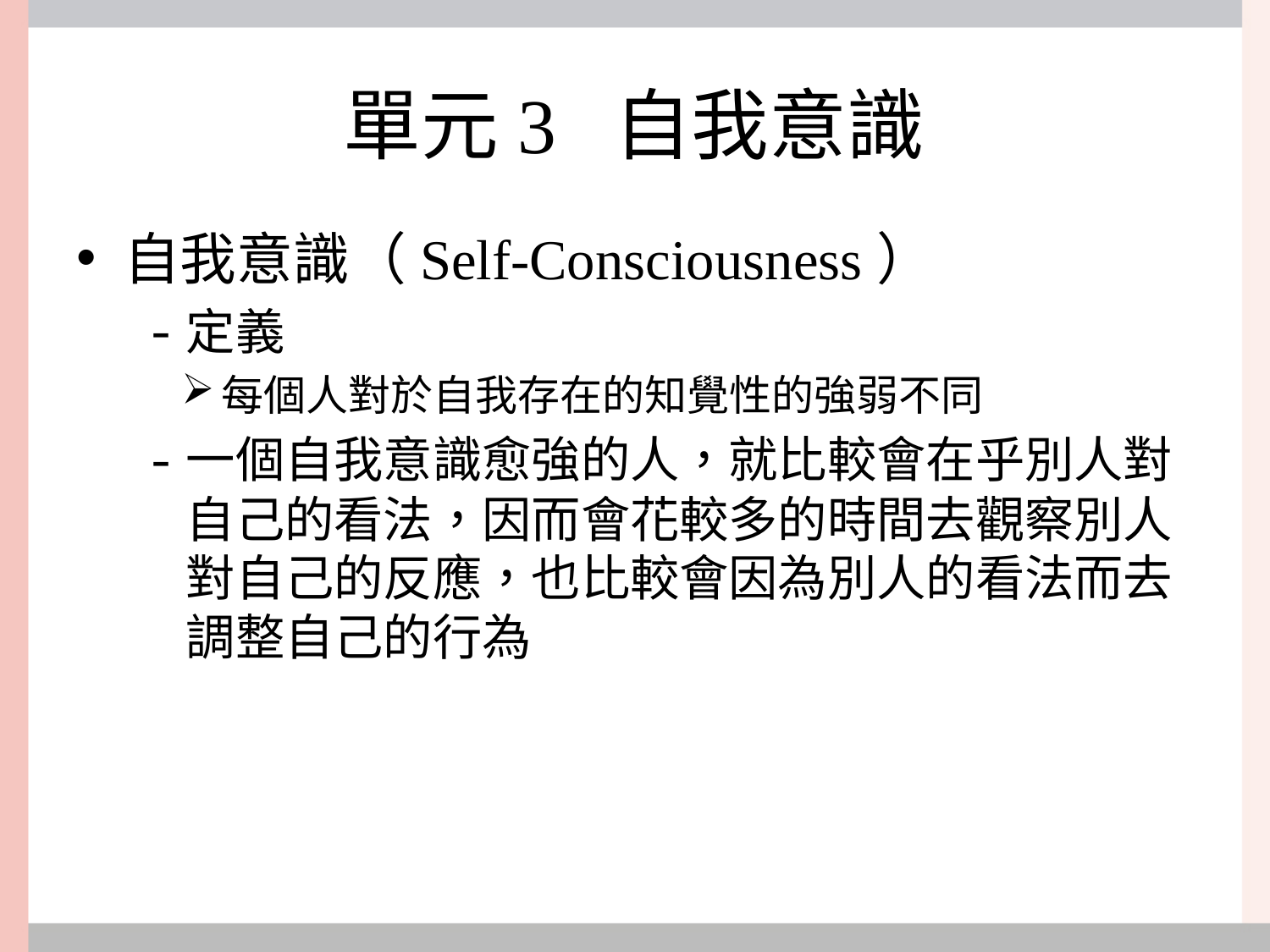

# 單元3  自我意識
自我意識（Self-Consciousness）
定義
每個人對於自我存在的知覺性的強弱不同
一個自我意識愈強的人，就比較會在乎別人對自己的看法，因而會花較多的時間去觀察別人對自己的反應，也比較會因為別人的看法而去調整自己的行為